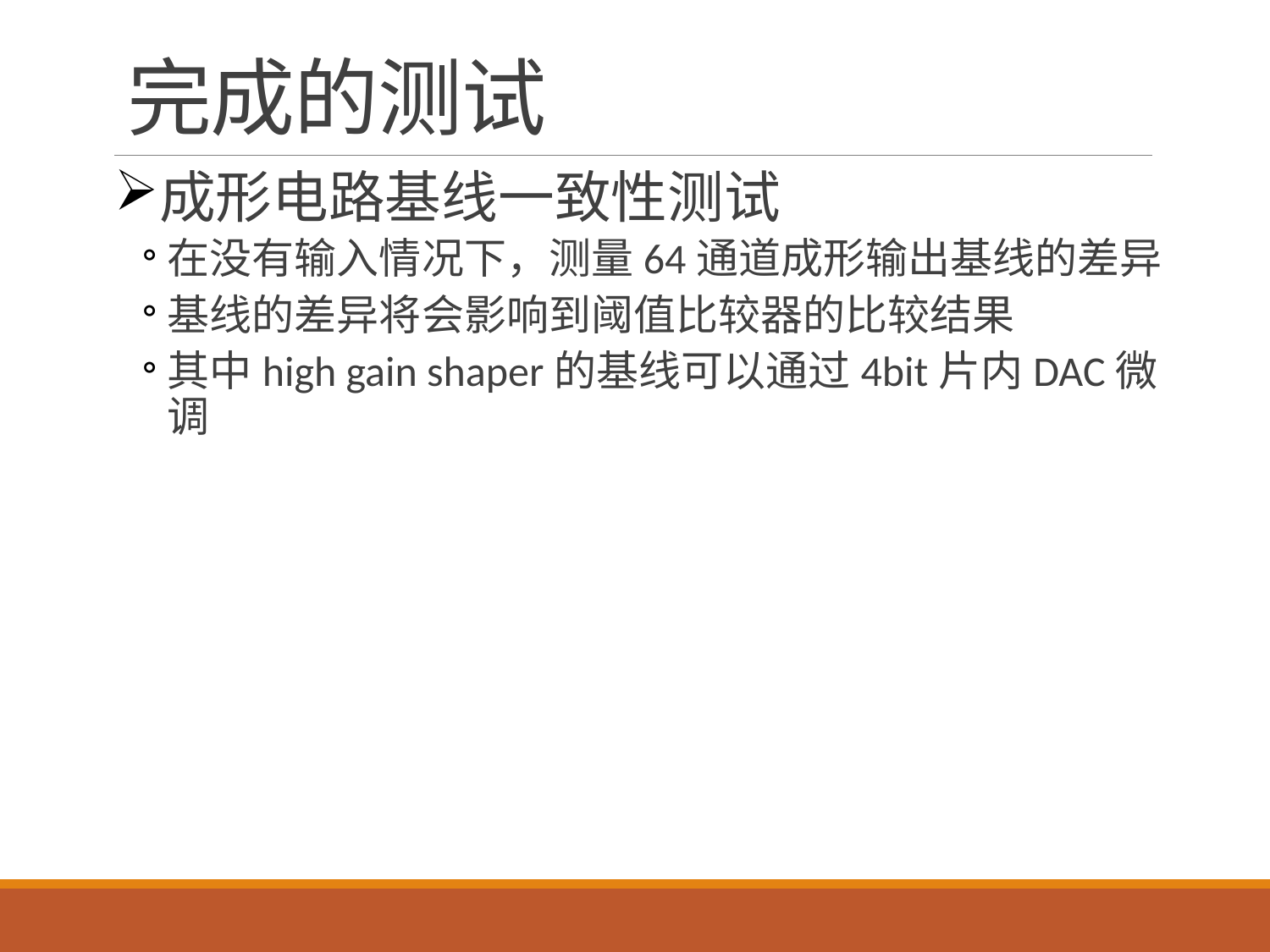

# 完成的测试
成形电路基线一致性测试
在没有输入情况下，测量64通道成形输出基线的差异
基线的差异将会影响到阈值比较器的比较结果
其中high gain shaper的基线可以通过4bit片内DAC微调